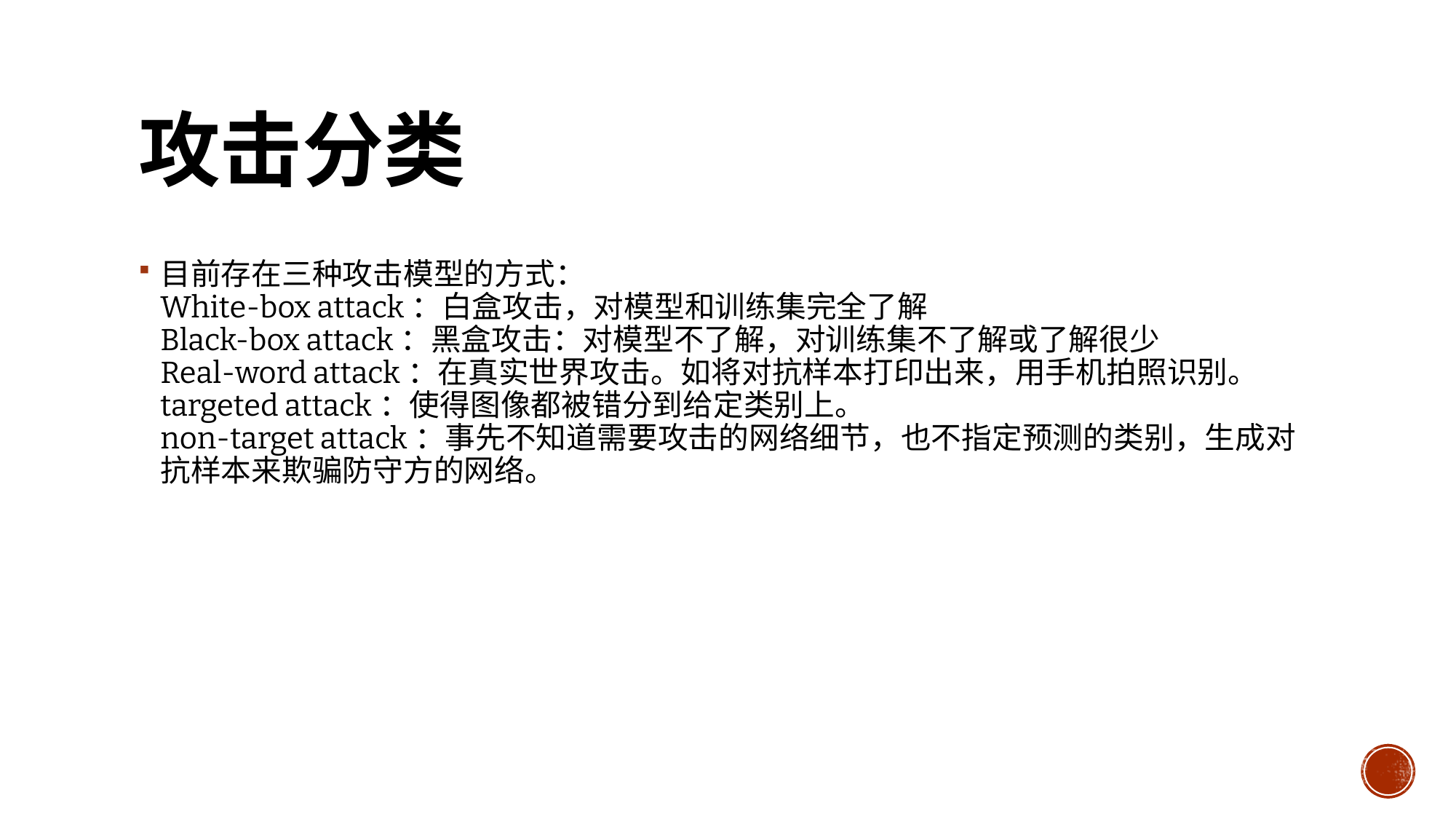

# 攻击分类
目前存在三种攻击模型的方式： 
White-box attack：白盒攻击，对模型和训练集完全了解 
Black-box attack：黑盒攻击：对模型不了解，对训练集不了解或了解很少 
Real-word attack：在真实世界攻击。如将对抗样本打印出来，用手机拍照识别。 
targeted attack：使得图像都被错分到给定类别上。 
non-target attack：事先不知道需要攻击的网络细节，也不指定预测的类别，生成对抗样本来欺骗防守方的网络。